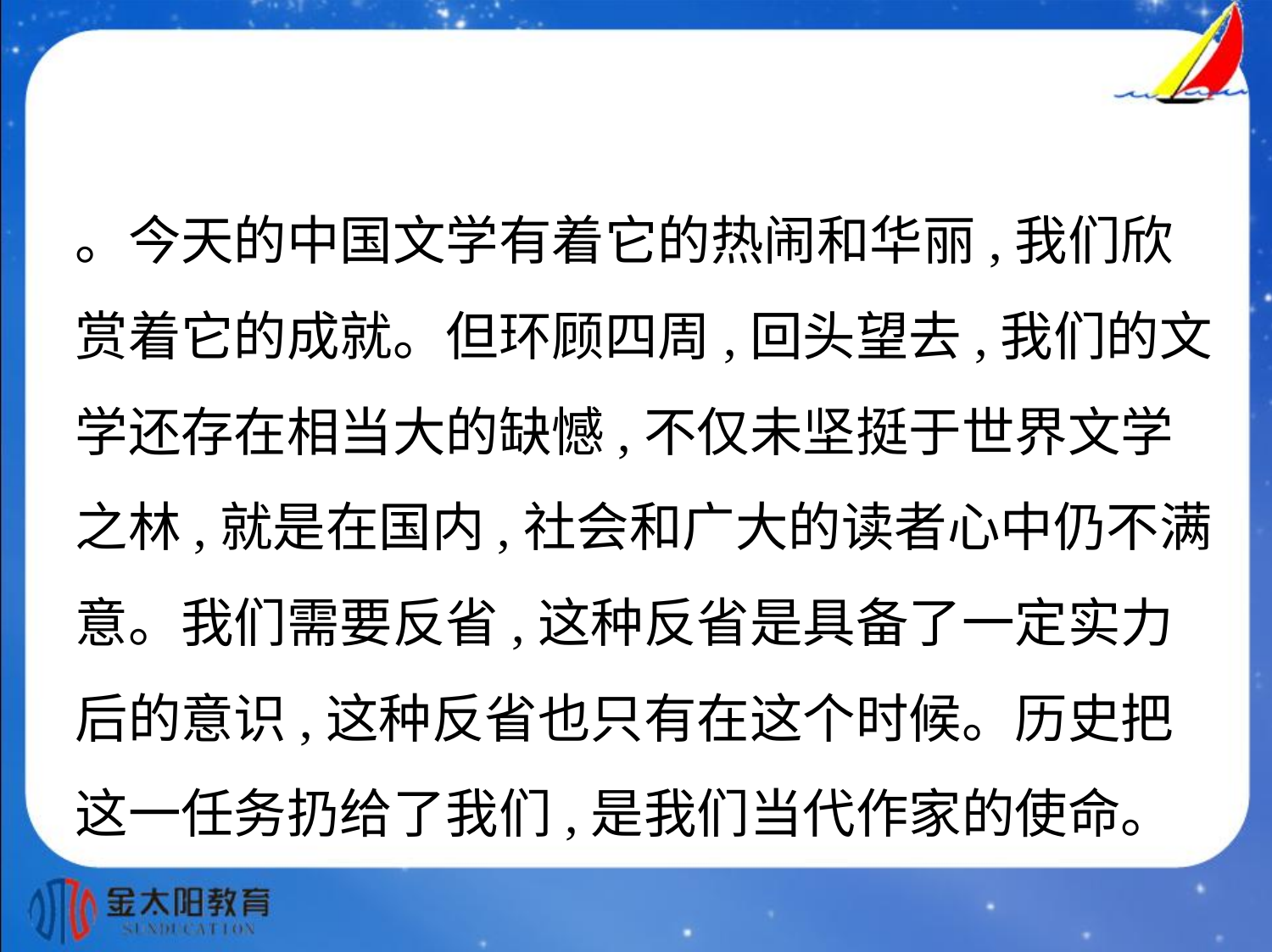

。今天的中国文学有着它的热闹和华丽,我们欣
赏着它的成就。但环顾四周,回头望去,我们的文
学还存在相当大的缺憾,不仅未坚挺于世界文学
之林,就是在国内,社会和广大的读者心中仍不满
意。我们需要反省,这种反省是具备了一定实力
后的意识,这种反省也只有在这个时候。历史把
这一任务扔给了我们,是我们当代作家的使命。